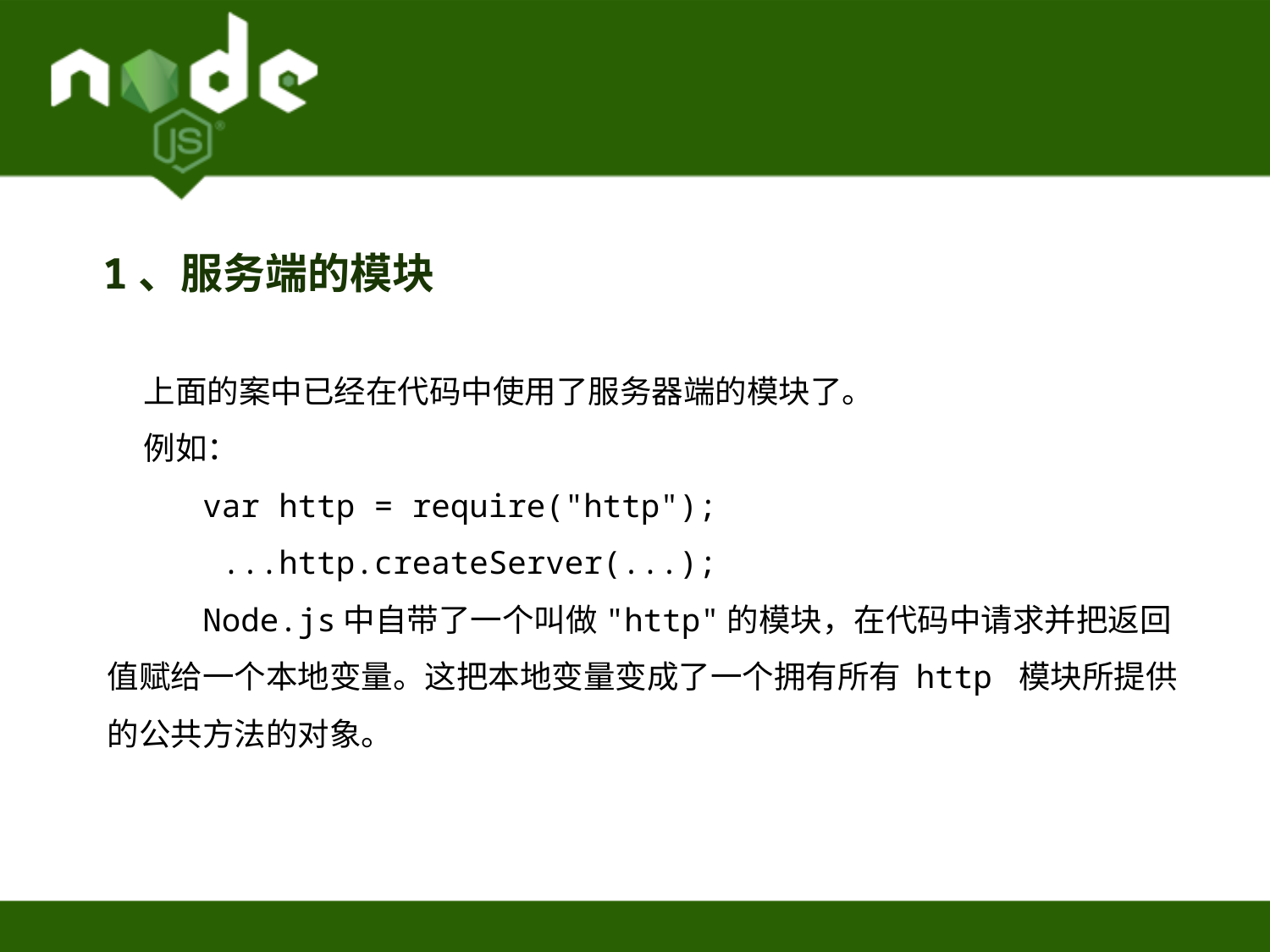

1、服务端的模块
    上面的案中已经在代码中使用了服务器端的模块了。
    例如：
     var http = require("http");
      ...http.createServer(...);
     Node.js中自带了一个叫做"http"的模块，在代码中请求并把返回值赋给一个本地变量。这把本地变量变成了一个拥有所有 http 模块所提供的公共方法的对象。